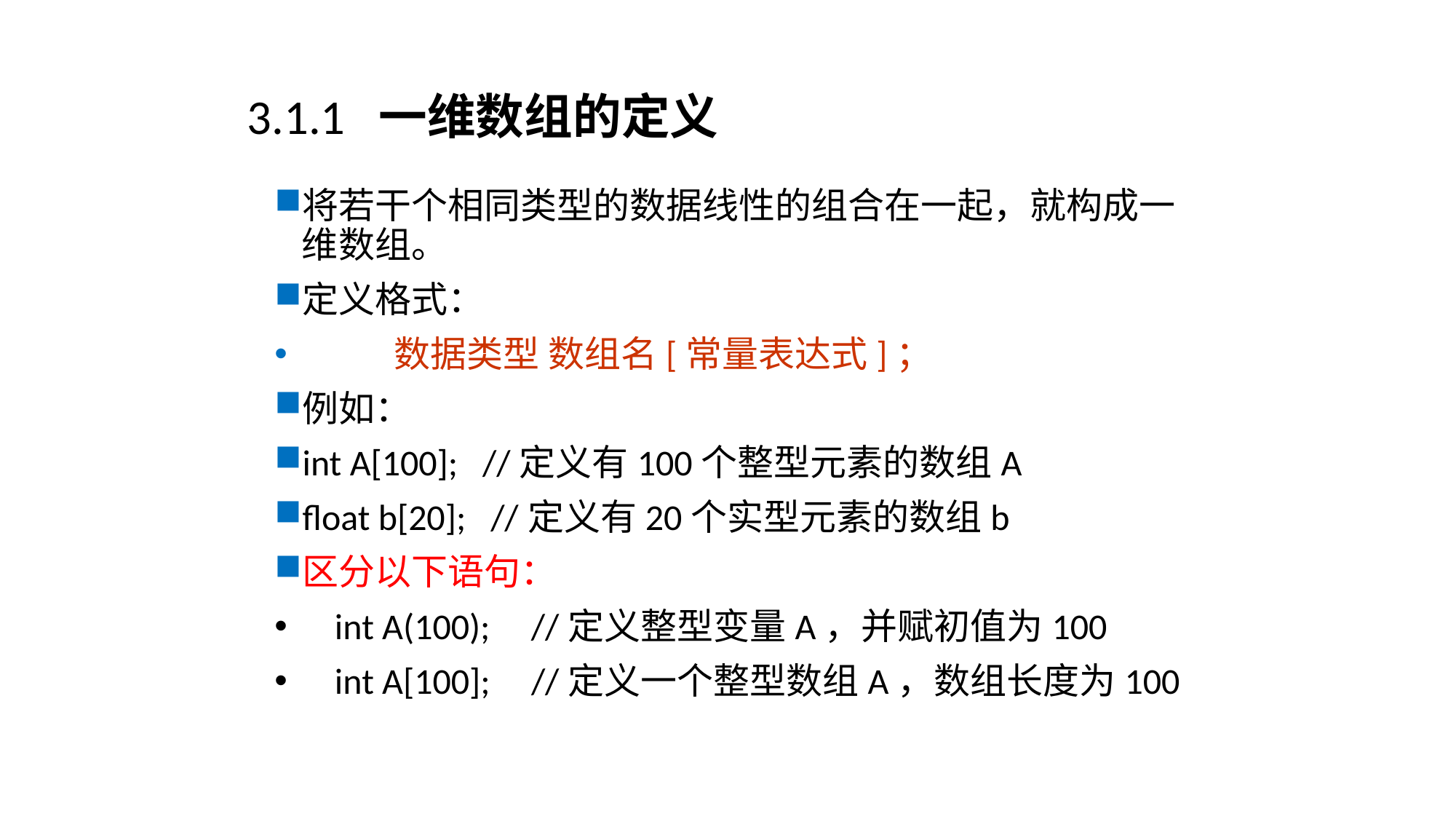

# 3.1.1  一维数组的定义
将若干个相同类型的数据线性的组合在一起，就构成一维数组。
定义格式：
            数据类型 数组名[常量表达式]；
例如：
int A[100];   //定义有100个整型元素的数组A
float b[20];   //定义有20个实型元素的数组b
区分以下语句：
    int A(100);     //定义整型变量A，并赋初值为100
    int A[100];     //定义一个整型数组A，数组长度为100